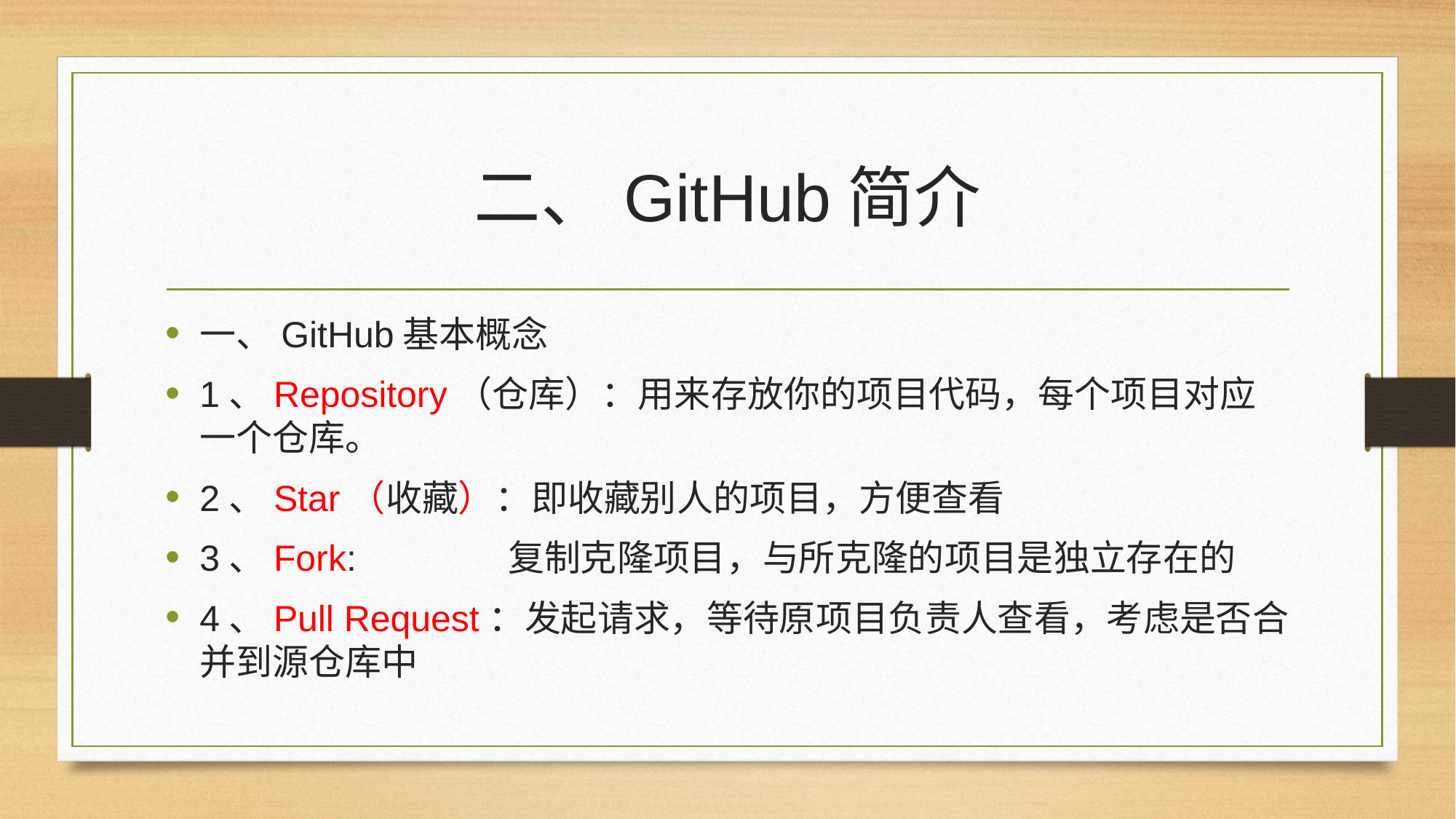

# 二、GitHub简介
一、GitHub基本概念
1、Repository（仓库）：用来存放你的项目代码，每个项目对应一个仓库。
2、Star（收藏）：即收藏别人的项目，方便查看
3、Fork:              复制克隆项目，与所克隆的项目是独立存在的
4、Pull Request：发起请求，等待原项目负责人查看，考虑是否合并到源仓库中